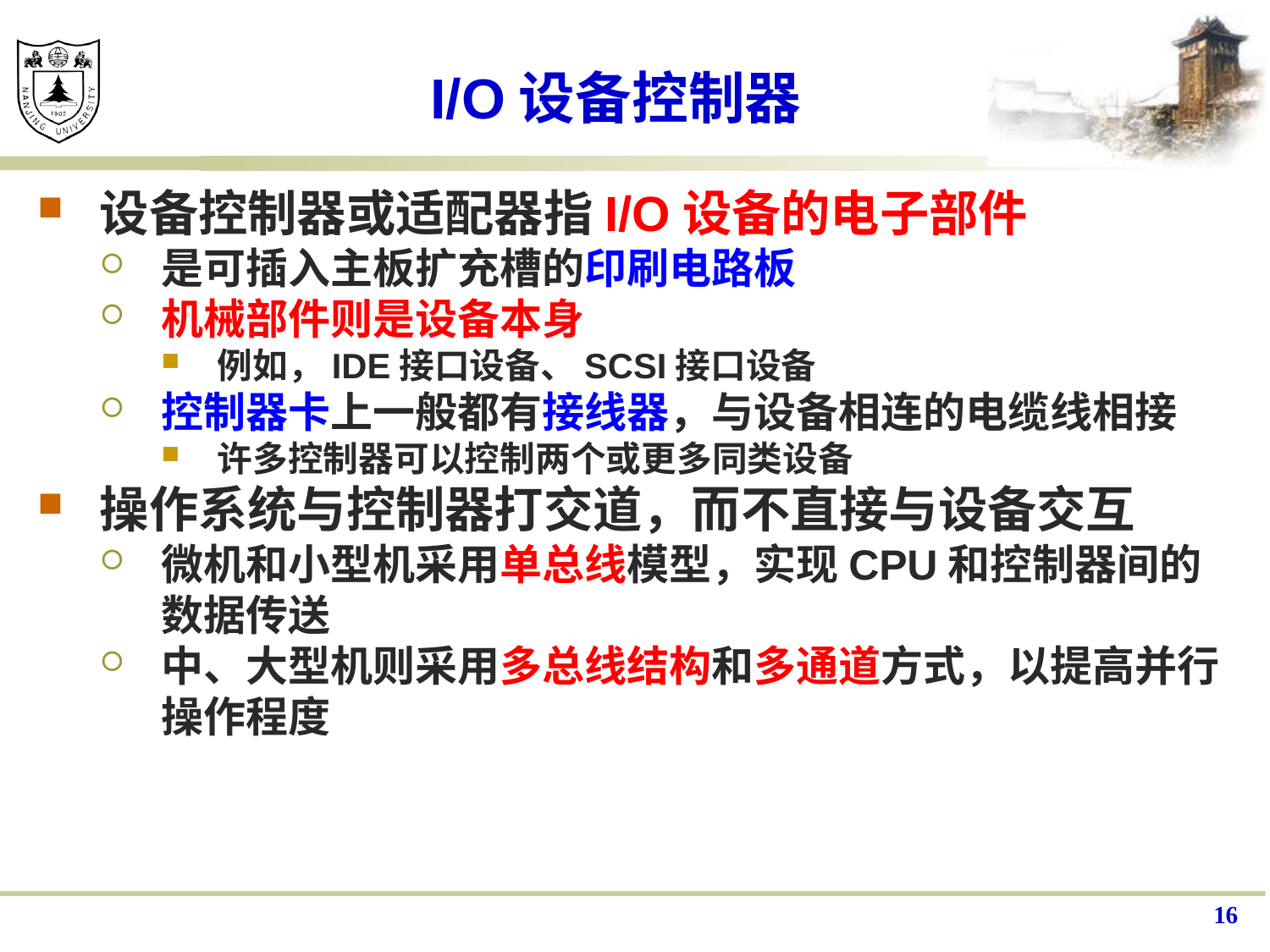

# I/O设备控制器
设备控制器或适配器指I/O设备的电子部件
是可插入主板扩充槽的印刷电路板
机械部件则是设备本身
例如，IDE接口设备、SCSI接口设备
控制器卡上一般都有接线器，与设备相连的电缆线相接
许多控制器可以控制两个或更多同类设备
操作系统与控制器打交道，而不直接与设备交互
微机和小型机采用单总线模型，实现CPU和控制器间的数据传送
中、大型机则采用多总线结构和多通道方式，以提高并行操作程度

16